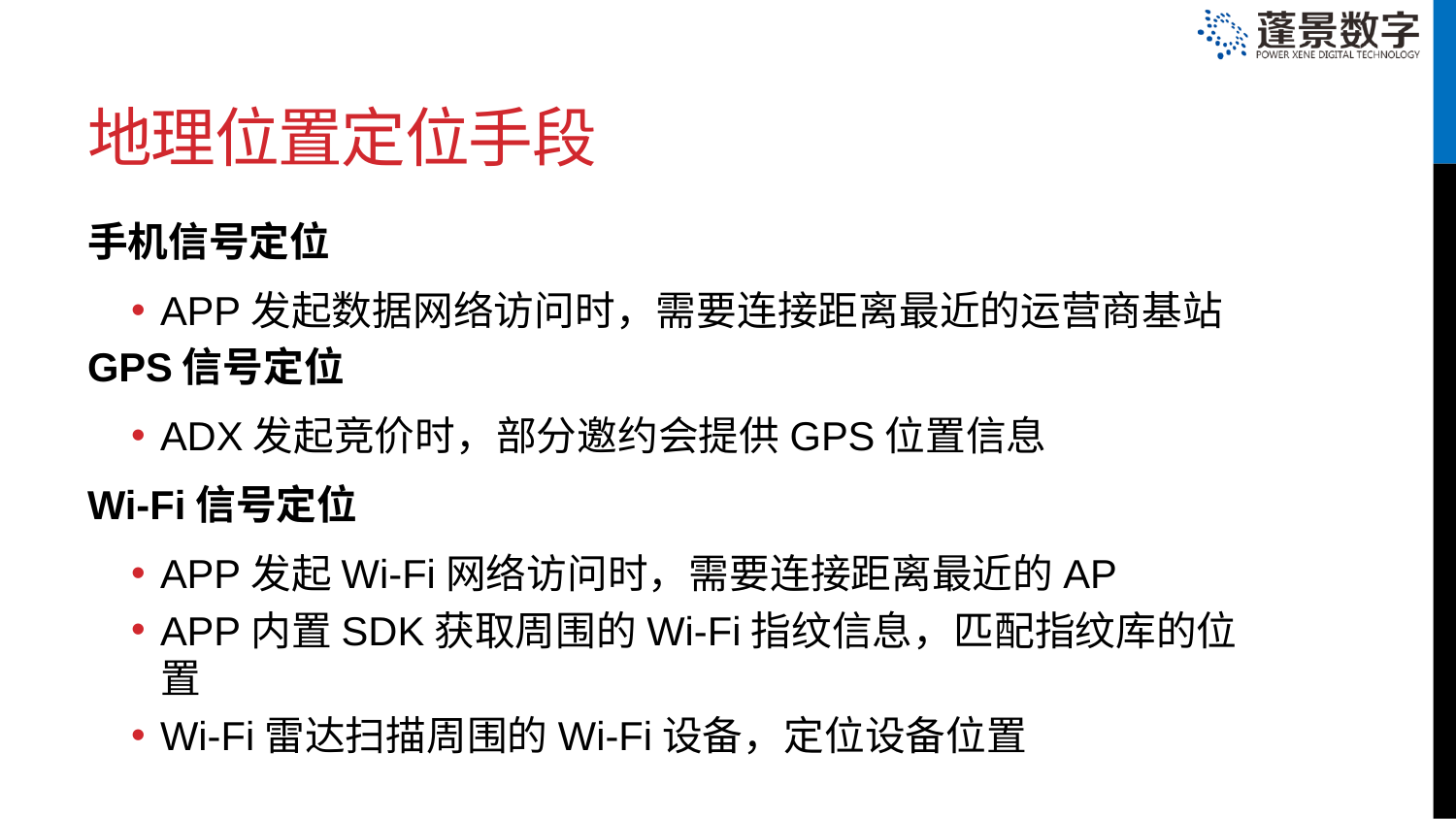

# 地理位置定位手段
手机信号定位
APP发起数据网络访问时，需要连接距离最近的运营商基站
GPS信号定位
ADX发起竞价时，部分邀约会提供GPS位置信息
Wi-Fi信号定位
APP发起Wi-Fi网络访问时，需要连接距离最近的AP
APP内置SDK获取周围的Wi-Fi指纹信息，匹配指纹库的位置
Wi-Fi雷达扫描周围的Wi-Fi设备，定位设备位置